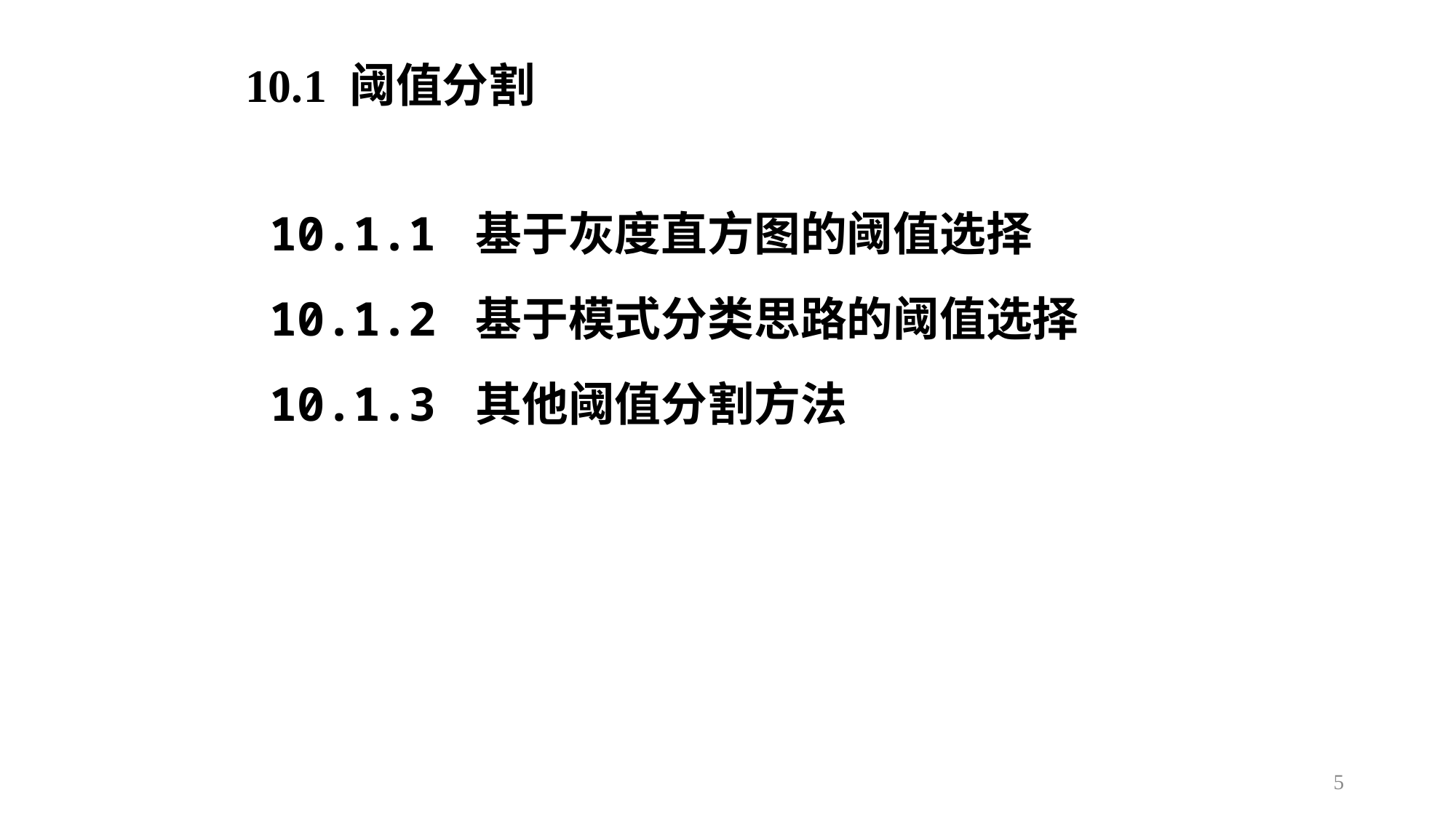

10.1 阈值分割
10.1.1 基于灰度直方图的阈值选择
10.1.2 基于模式分类思路的阈值选择
10.1.3 其他阈值分割方法
5